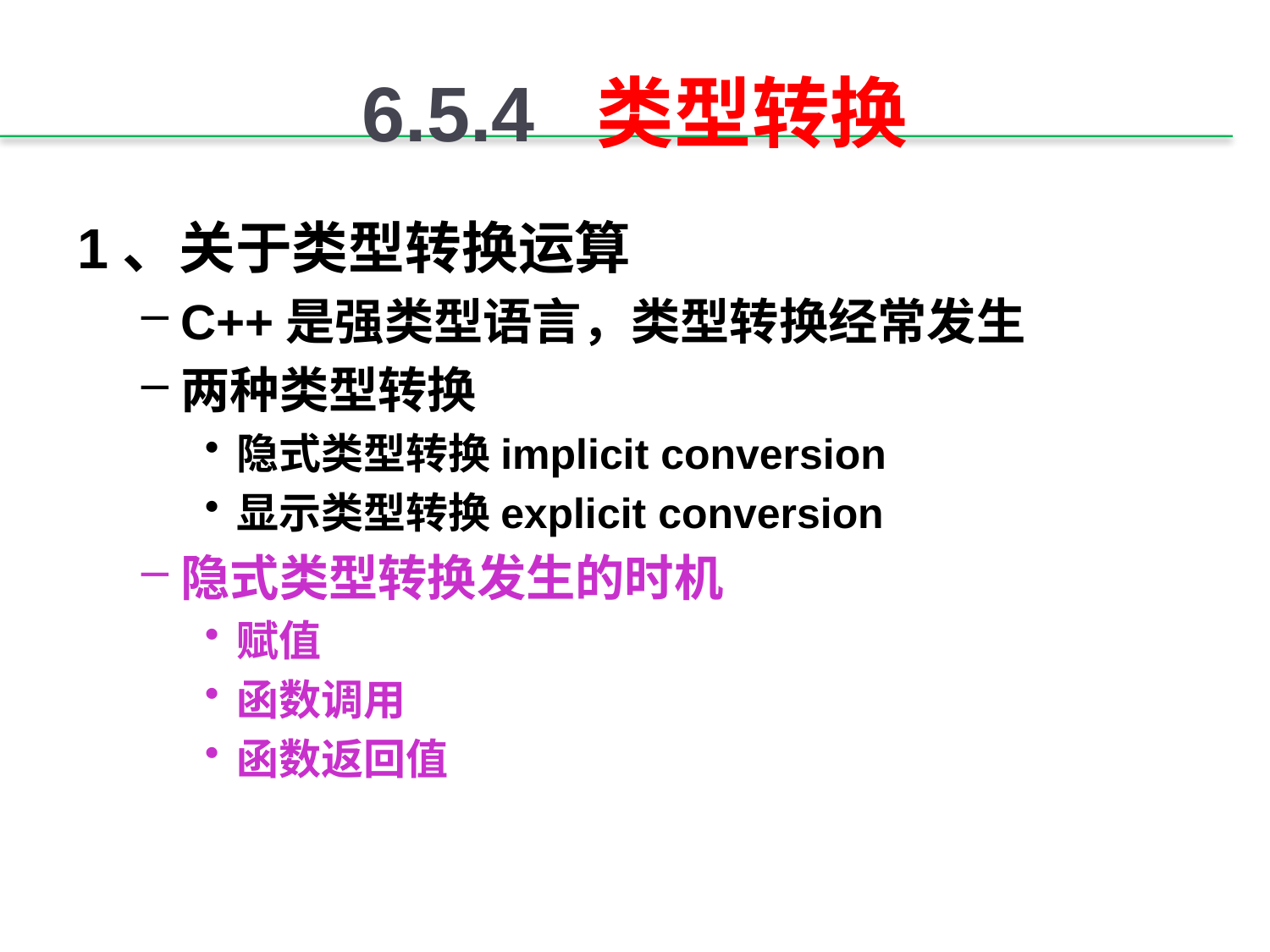

# 6.5.4  类型转换
1、关于类型转换运算
C++是强类型语言，类型转换经常发生
两种类型转换
隐式类型转换implicit conversion
显示类型转换explicit conversion
隐式类型转换发生的时机
赋值
函数调用
函数返回值